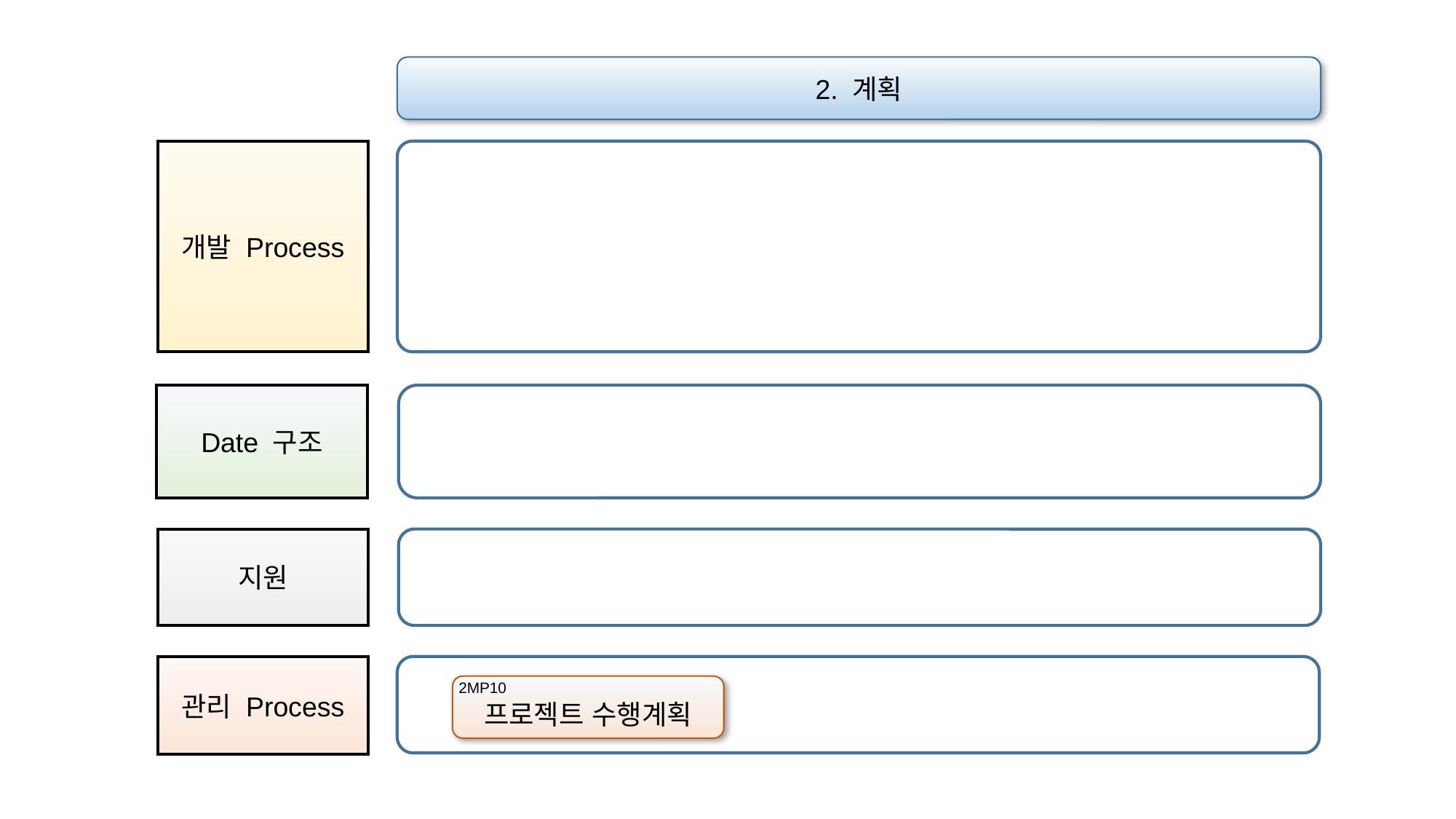

2. 계획
개발 Process

Date 구조

지원

관리 Process
2MP10
프로젝트 수행계획